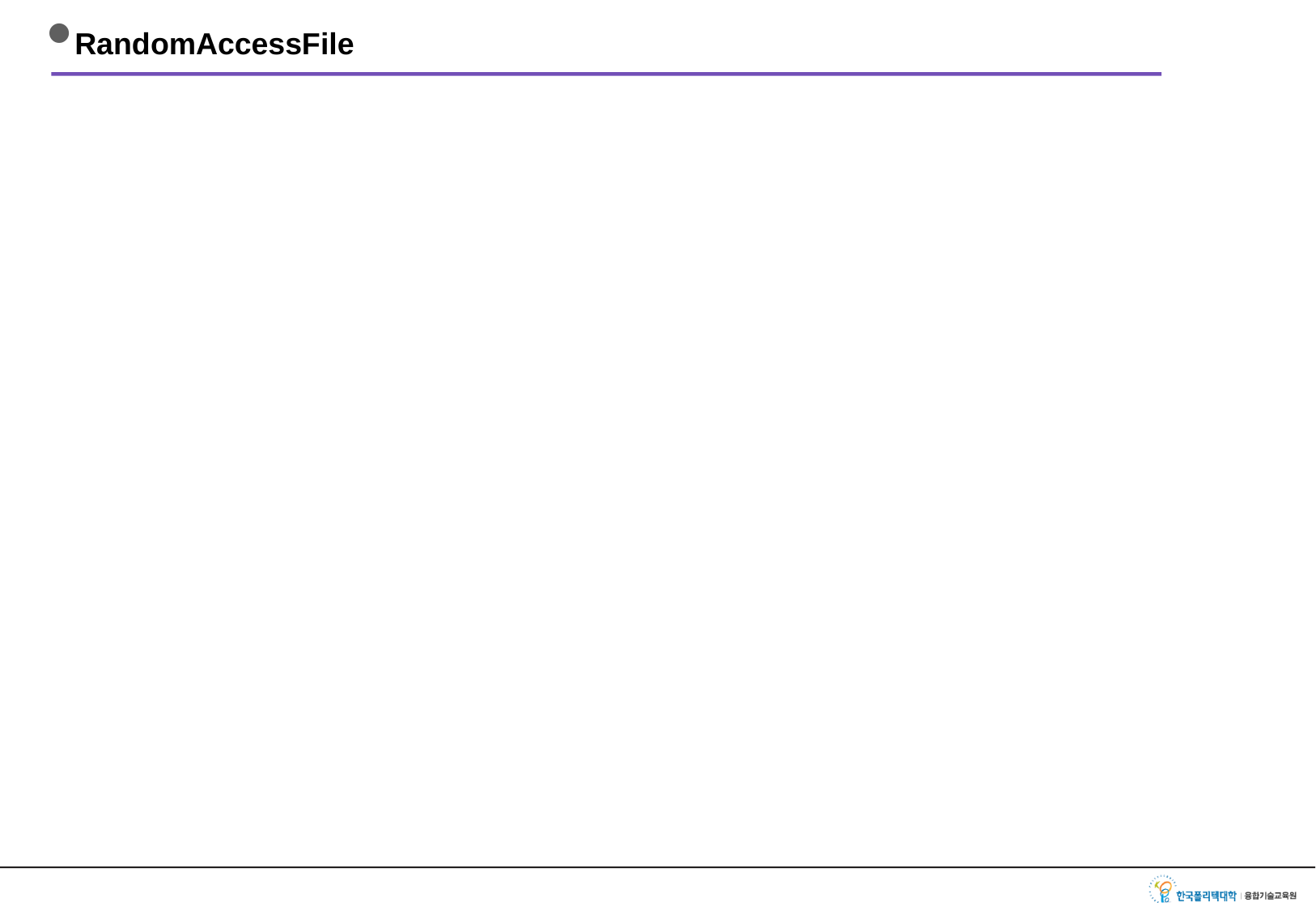

# RandomAccessFile
다른 클래스들과는 달리 ‘읽기,쓰기’기능이 동시에 존재하는 클래스
seek(long)라는 기능을 통해서 파일내에서 위치(cursor)를 마음대로 이동하는 기능